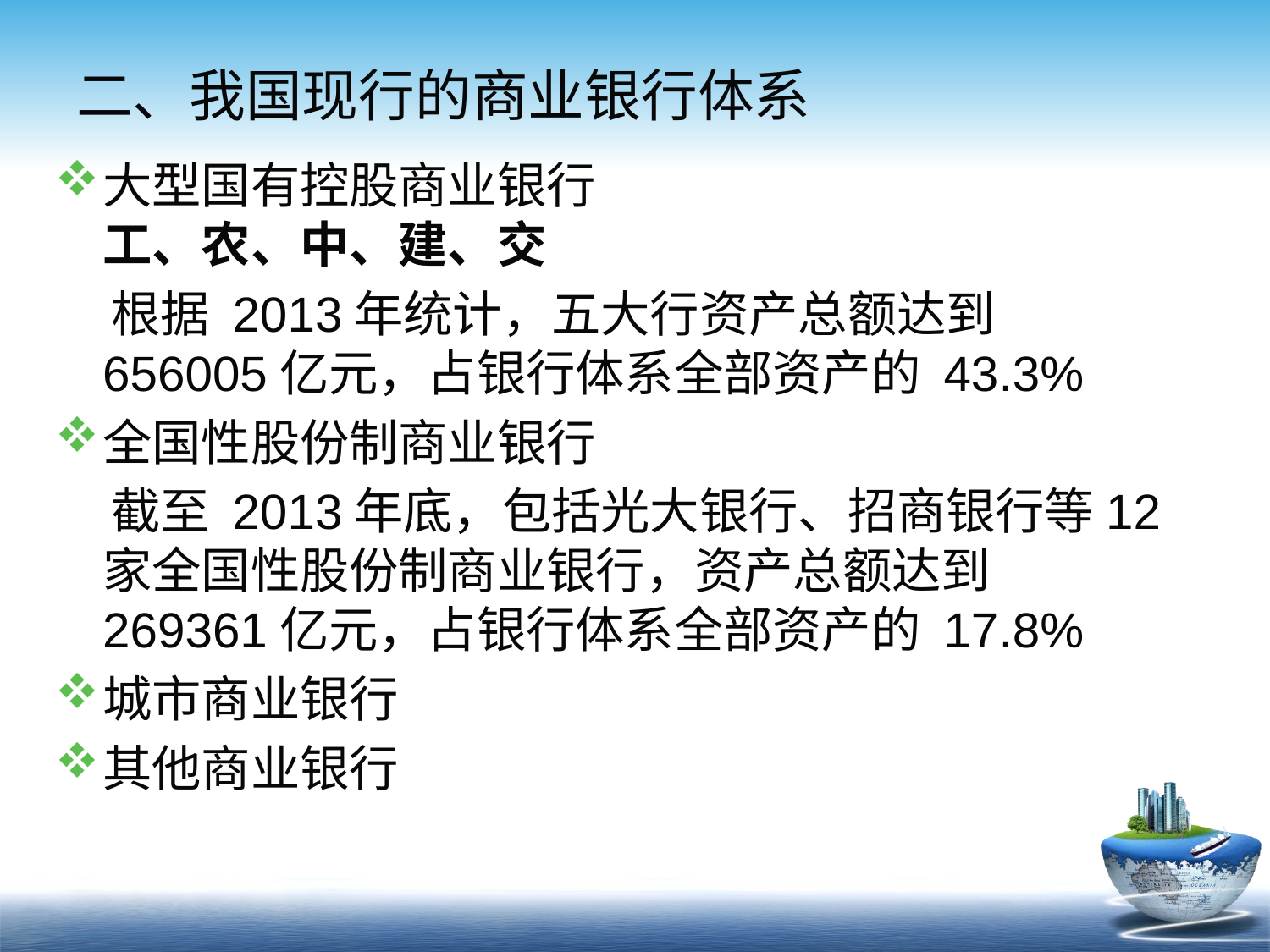

# 二、我国现行的商业银行体系
大型国有控股商业银行
工、农、中、建、交
    根据 2013年统计，五大行资产总额达到 656005亿元，占银行体系全部资产的 43.3%
全国性股份制商业银行
    截至 2013年底，包括光大银行、招商银行等12 家全国性股份制商业银行，资产总额达到 269361亿元，占银行体系全部资产的 17.8%
城市商业银行
其他商业银行